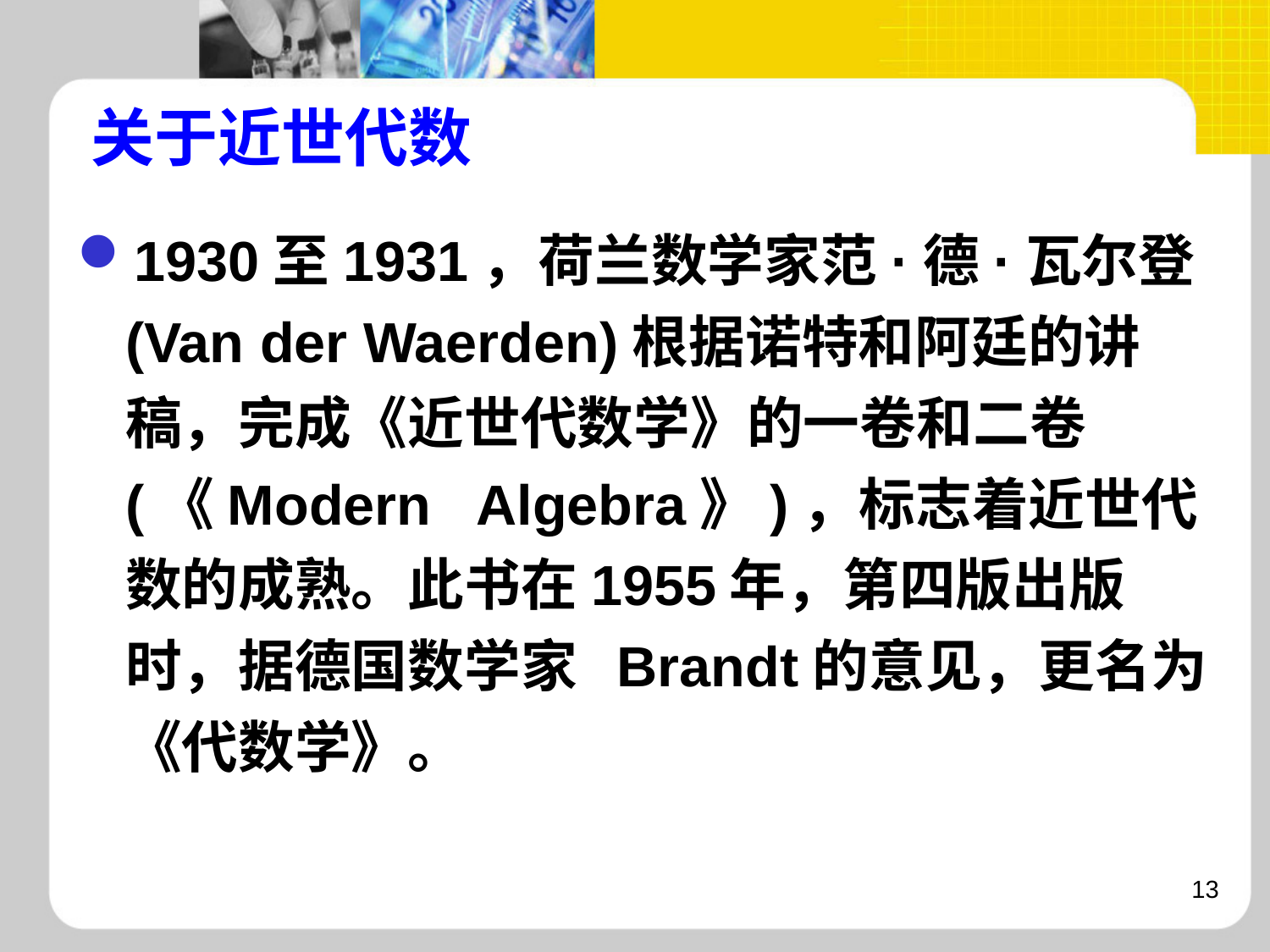

关于近世代数
1930至1931，荷兰数学家范·德·瓦尔登(Van der Waerden)根据诺特和阿廷的讲稿，完成《近世代数学》的一卷和二卷(《Modern   Algebra》)，标志着近世代数的成熟。此书在1955年，第四版出版时，据德国数学家  Brandt的意见，更名为《代数学》。

13